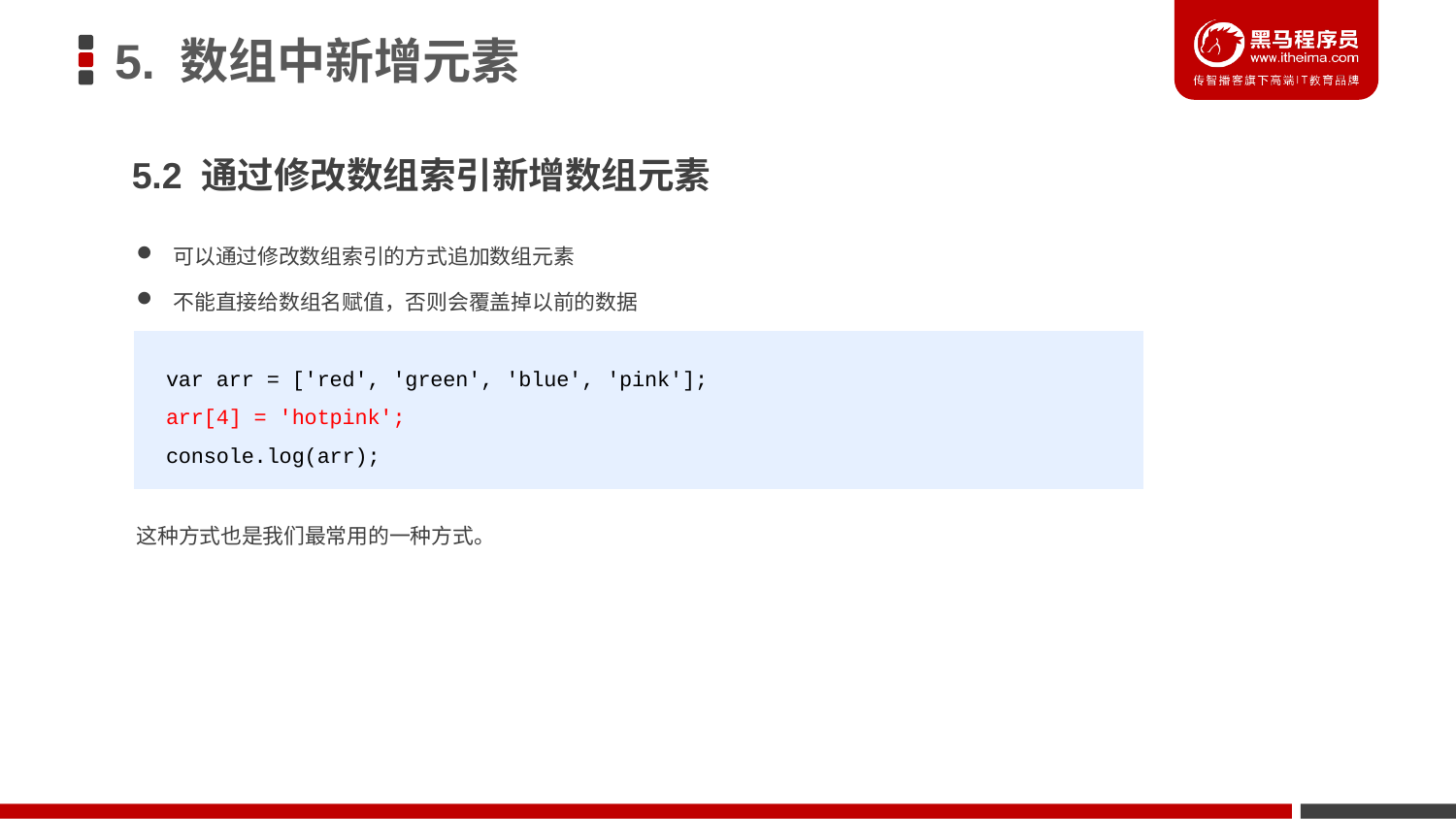

# 5. 数组中新增元素
5.2 通过修改数组索引新增数组元素
 可以通过修改数组索引的方式追加数组元素
 不能直接给数组名赋值，否则会覆盖掉以前的数据
var arr = ['red', 'green', 'blue', 'pink'];
arr[4] = 'hotpink';
console.log(arr);
这种方式也是我们最常用的一种方式。